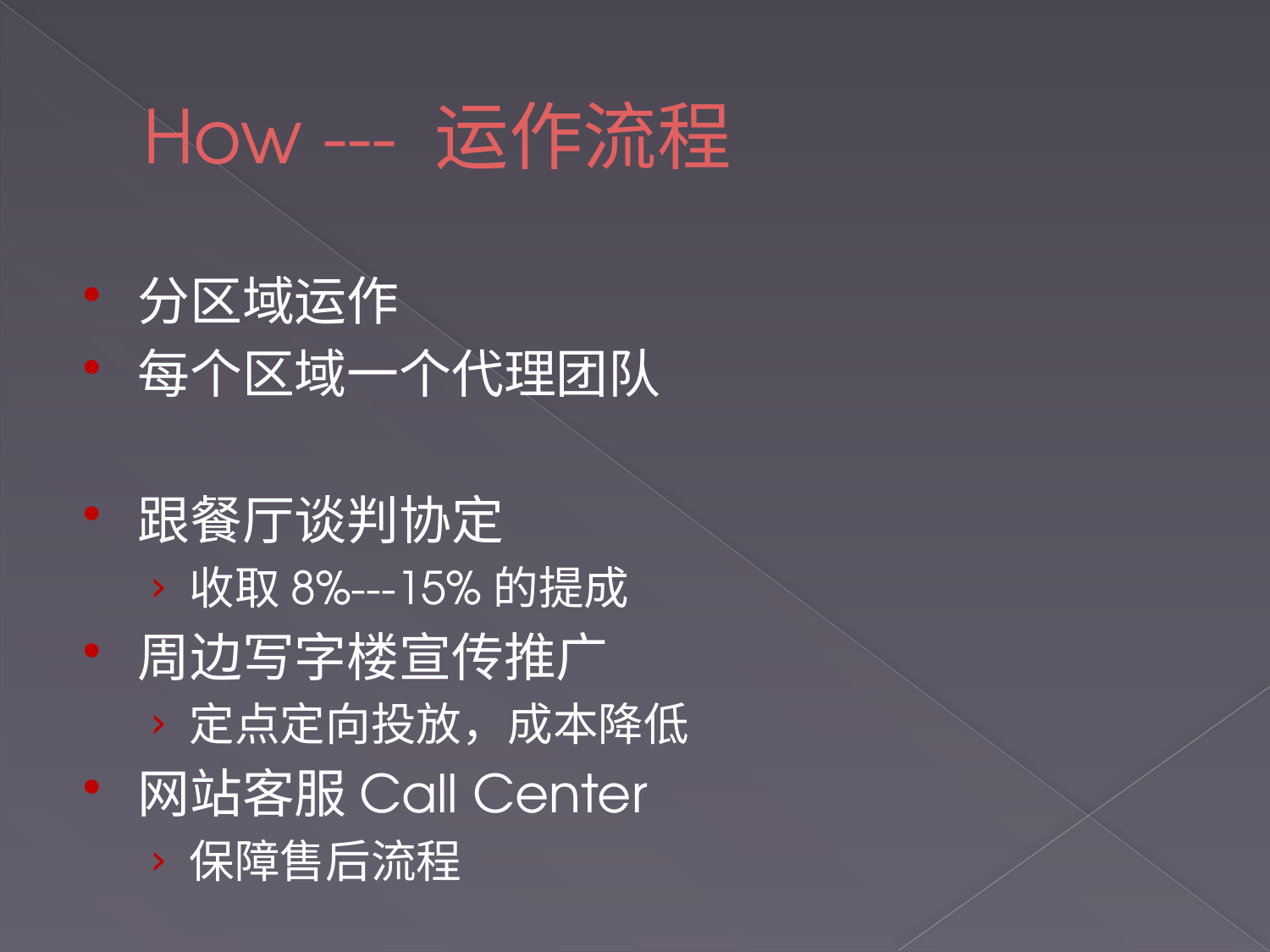

# How --- 运作流程
分区域运作
每个区域一个代理团队

跟餐厅谈判协定
收取8%---15%的提成
周边写字楼宣传推广
定点定向投放，成本降低
网站客服Call Center
保障售后流程